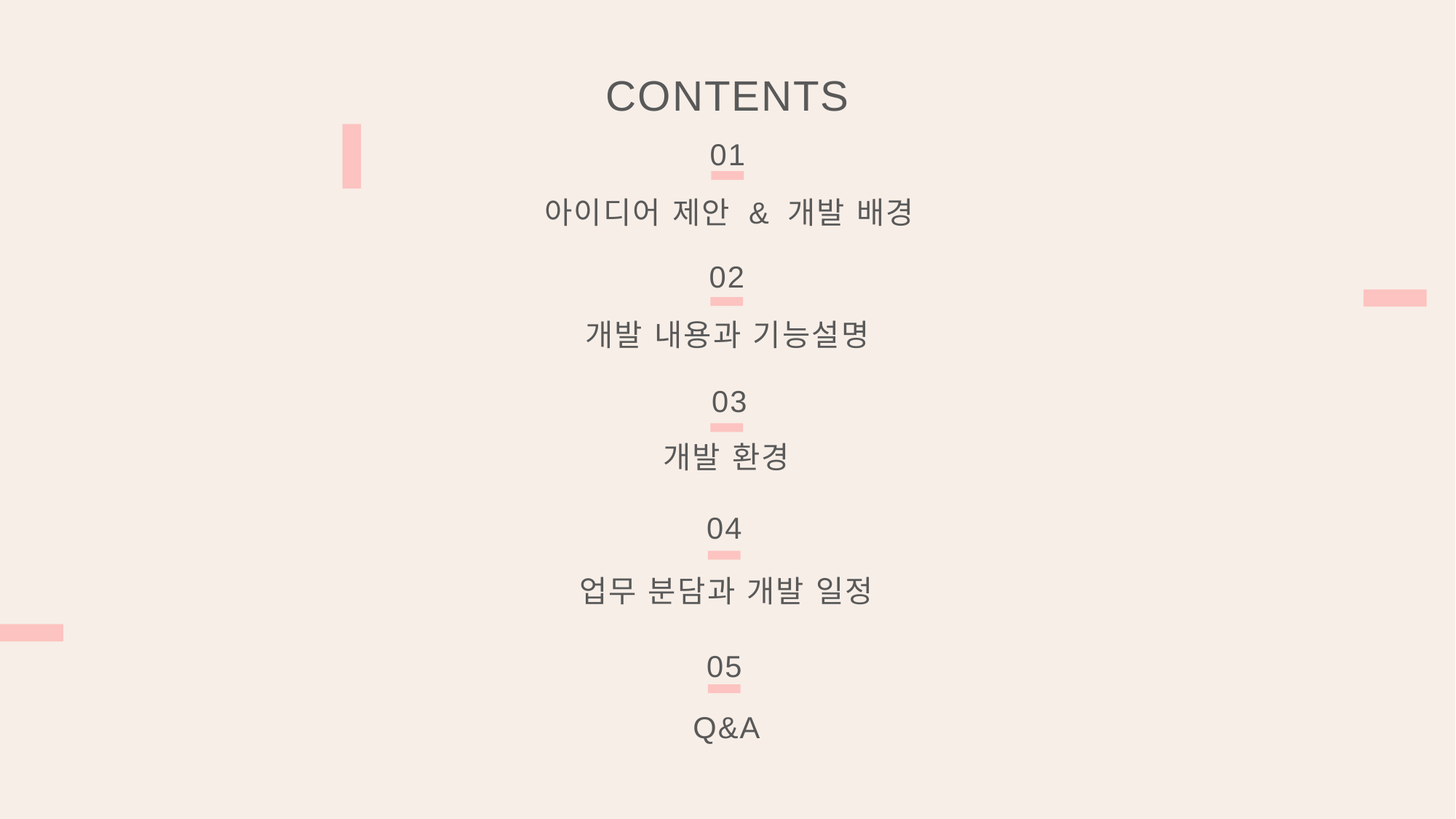

CONTENTS
01

아이디어 제안 & 개발 배경
02

개발 내용과 기능설명
03

개발 환경
04

업무 분담과 개발 일정

05

Q&A